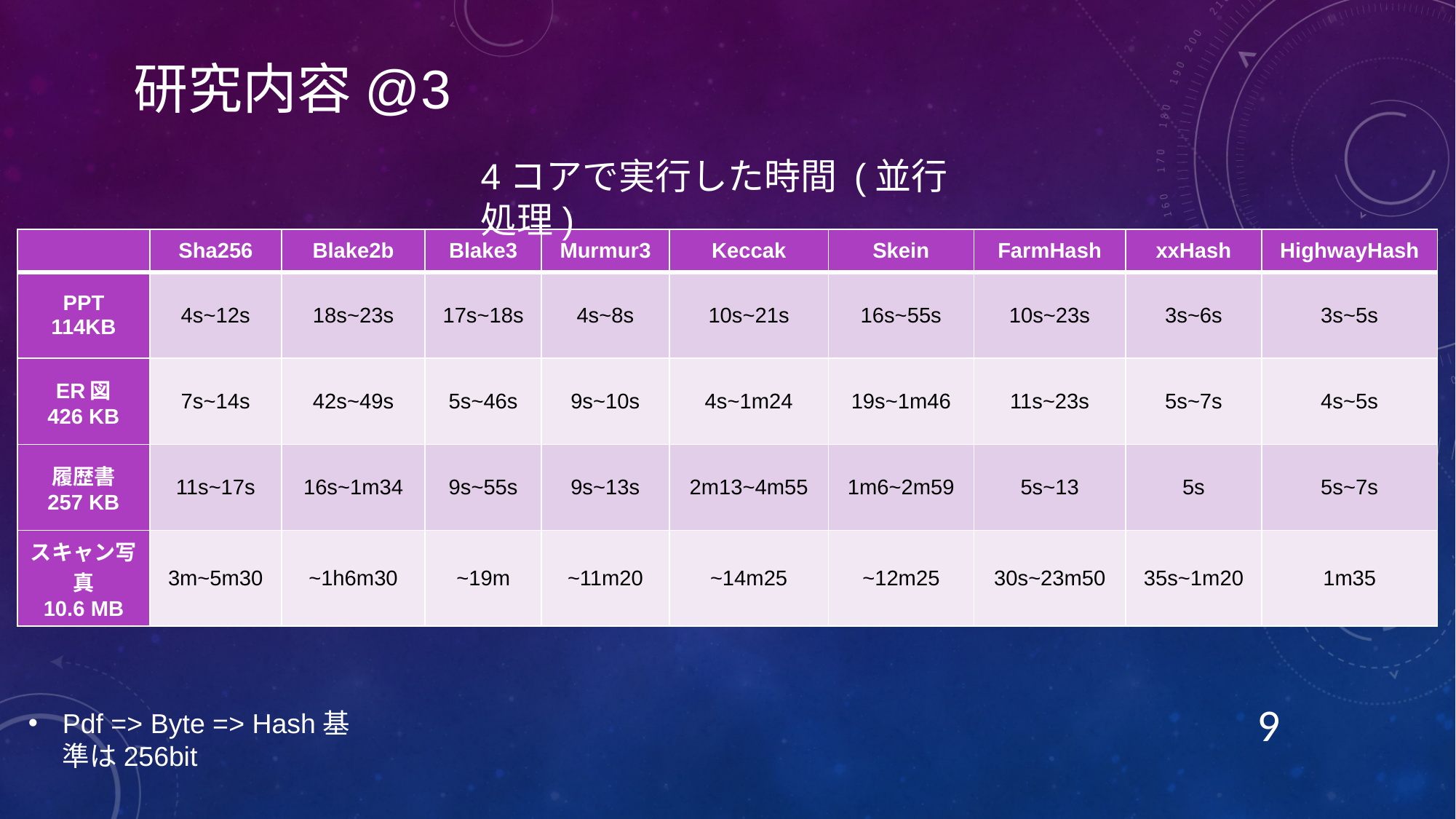

# 研究内容@3
4コアで実行した時間 (並行処理)
|  | Sha256 | Blake2b | Blake3 | Murmur3 | Keccak | Skein | FarmHash | xxHash | HighwayHash |
| --- | --- | --- | --- | --- | --- | --- | --- | --- | --- |
| PPT 114KB | 4s~12s | 18s~23s | 17s~18s | 4s~8s | 10s~21s | 16s~55s | 10s~23s | 3s~6s | 3s~5s |
| ER図 426 KB | 7s~14s | 42s~49s | 5s~46s | 9s~10s | 4s~1m24 | 19s~1m46 | 11s~23s | 5s~7s | 4s~5s |
| 履歴書 257 KB | 11s~17s | 16s~1m34 | 9s~55s | 9s~13s | 2m13~4m55 | 1m6~2m59 | 5s~13 | 5s | 5s~7s |
| スキャン写真 10.6 MB | 3m~5m30 | ~1h6m30 | ~19m | ~11m20 | ~14m25 | ~12m25 | 30s~23m50 | 35s~1m20 | 1m35 |
Pdf => Byte => Hash基準は256bit
9